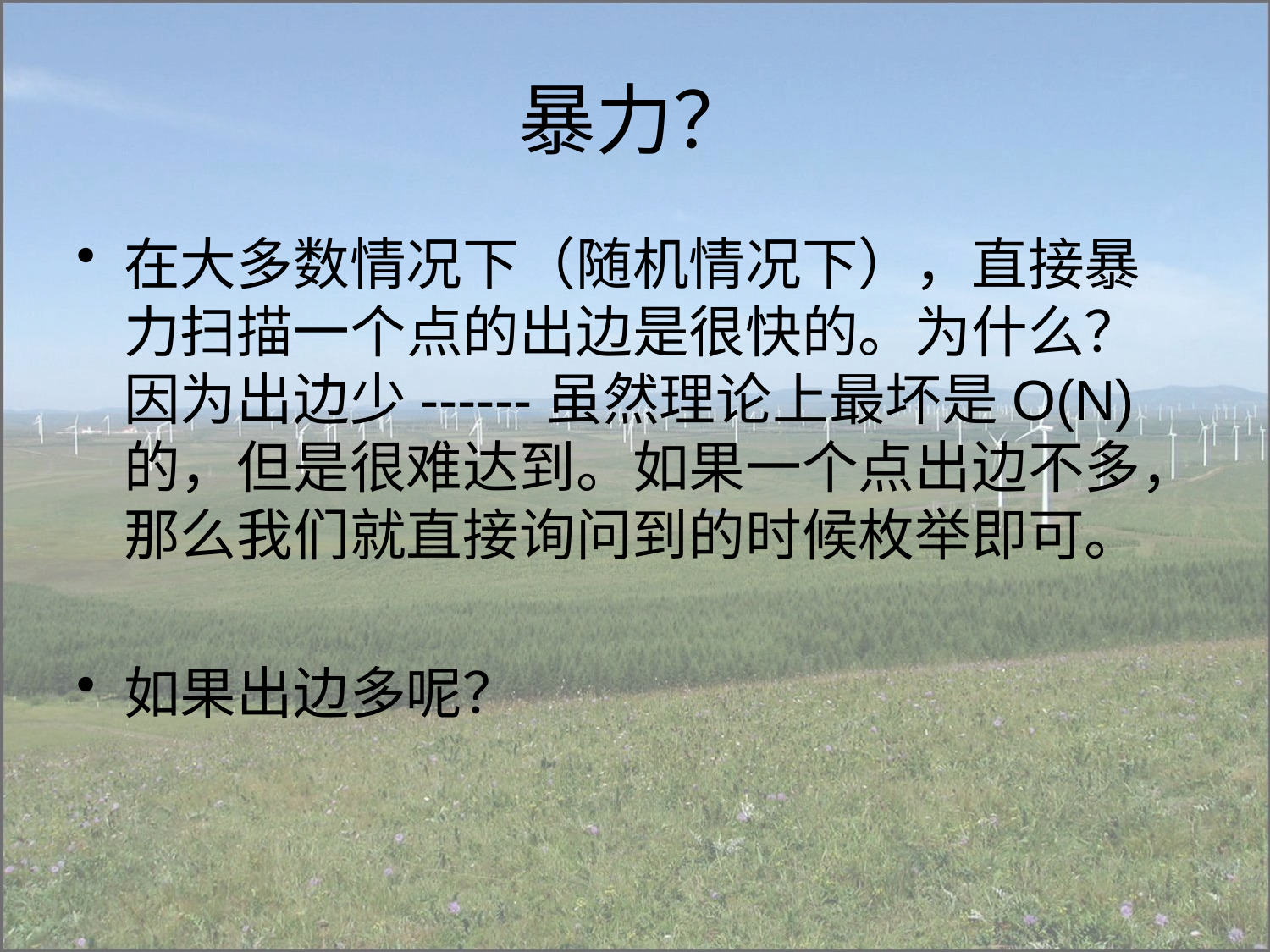

# 暴力？
在大多数情况下（随机情况下），直接暴力扫描一个点的出边是很快的。为什么？因为出边少------虽然理论上最坏是O(N)的，但是很难达到。如果一个点出边不多，那么我们就直接询问到的时候枚举即可。

如果出边多呢？